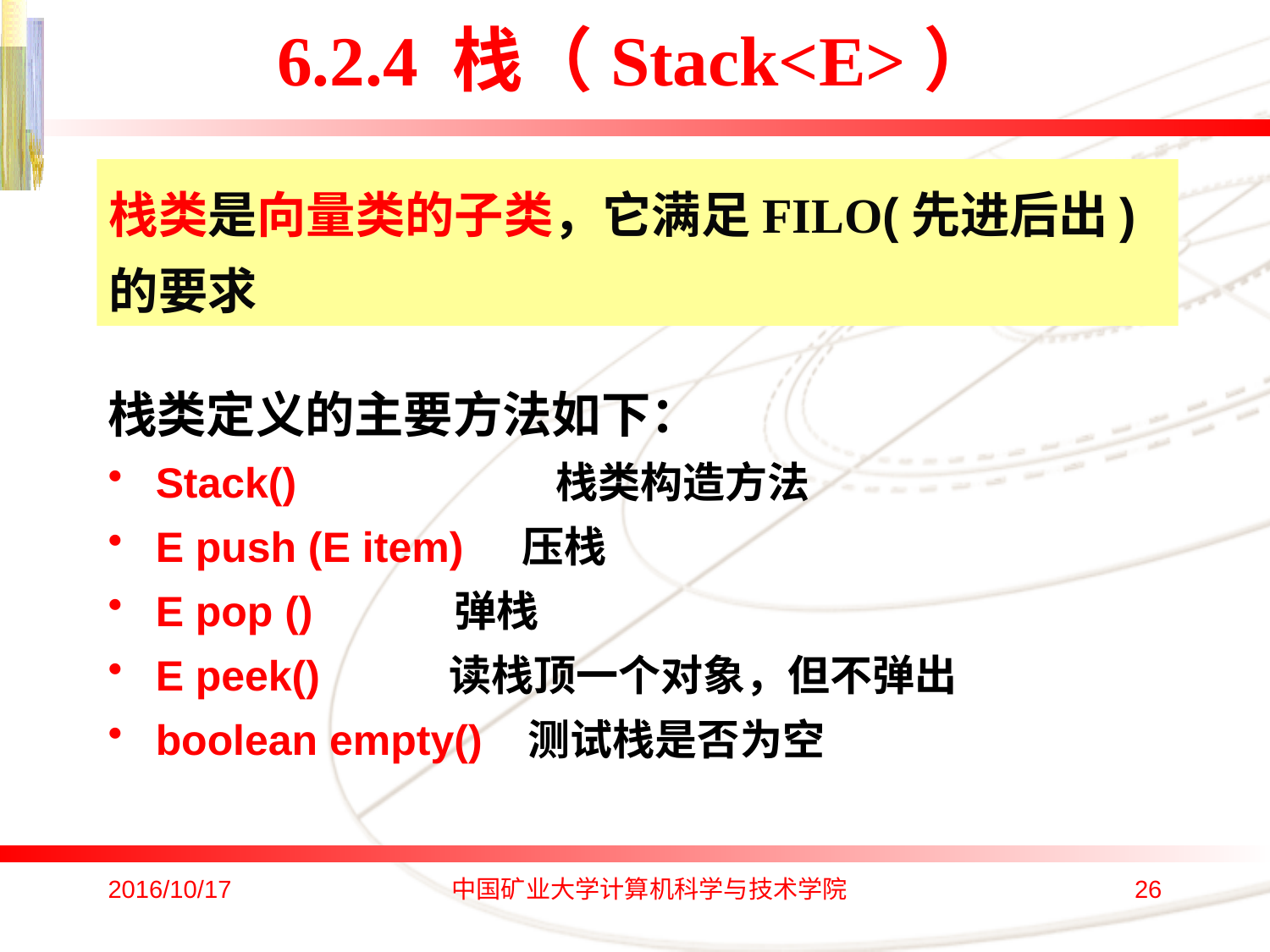

# 6.2.4 栈（Stack<E>）
栈类是向量类的子类，它满足FILO(先进后出)的要求
栈类定义的主要方法如下：
Stack()                     栈类构造方法
E push (E item)    压栈
E pop ()           弹栈
E peek()          读栈顶一个对象，但不弹出
boolean empty()   测试栈是否为空
2016/10/17
中国矿业大学计算机科学与技术学院
26